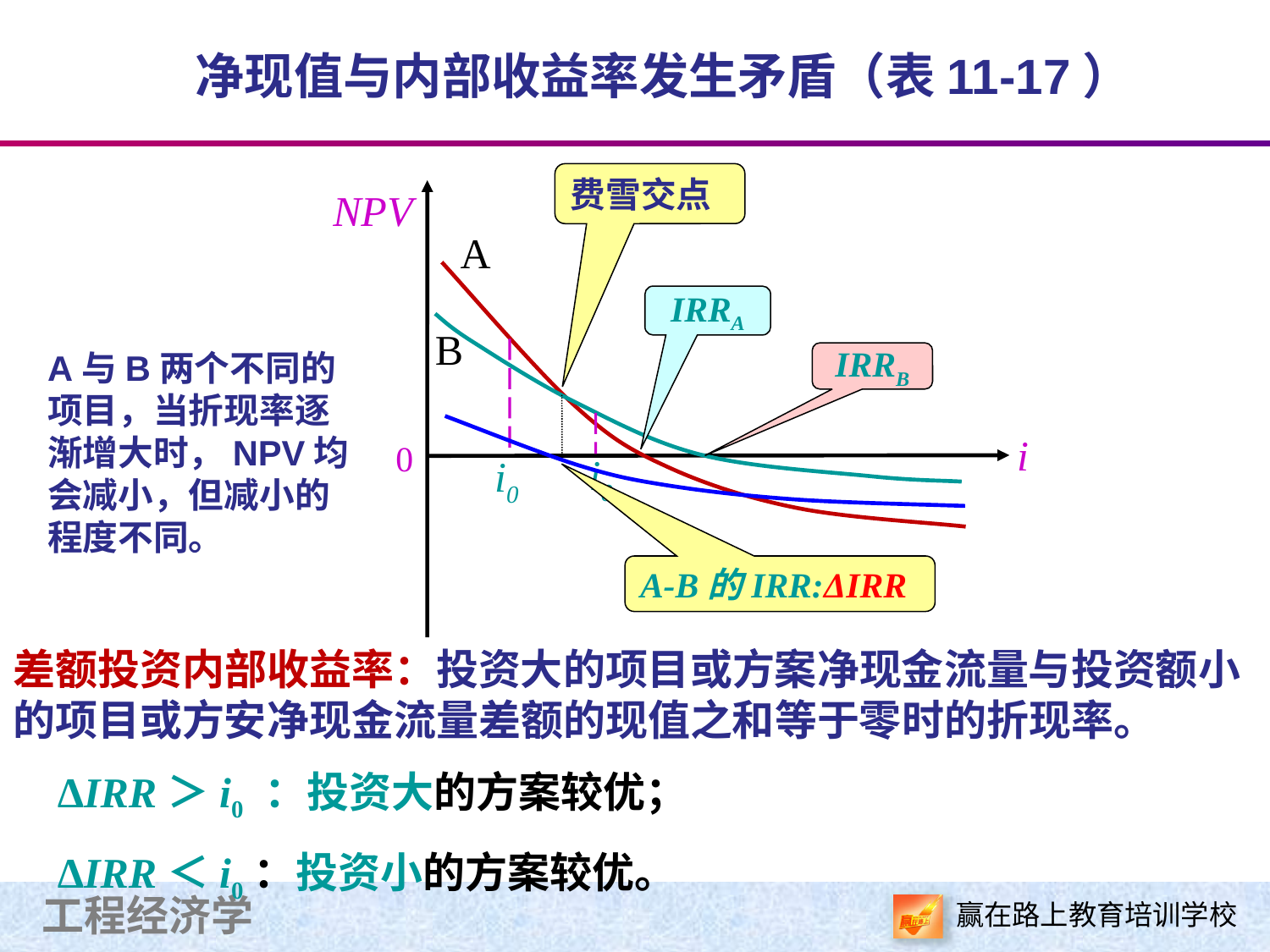

净现值与内部收益率发生矛盾（表11-17）

NPV

A

B
i
0

费雪交点
IRRA

A与B两个不同的项目，当折现率逐渐增大时，NPV均会减小，但减小的程度不同。
IRRB

A-B的IRR:ΔIRR
i0
i0
差额投资内部收益率：投资大的项目或方案净现金流量与投资额小的项目或方安净现金流量差额的现值之和等于零时的折现率。
ΔIRR＞i0 ：投资大的方案较优；
ΔIRR＜i0：投资小的方案较优。